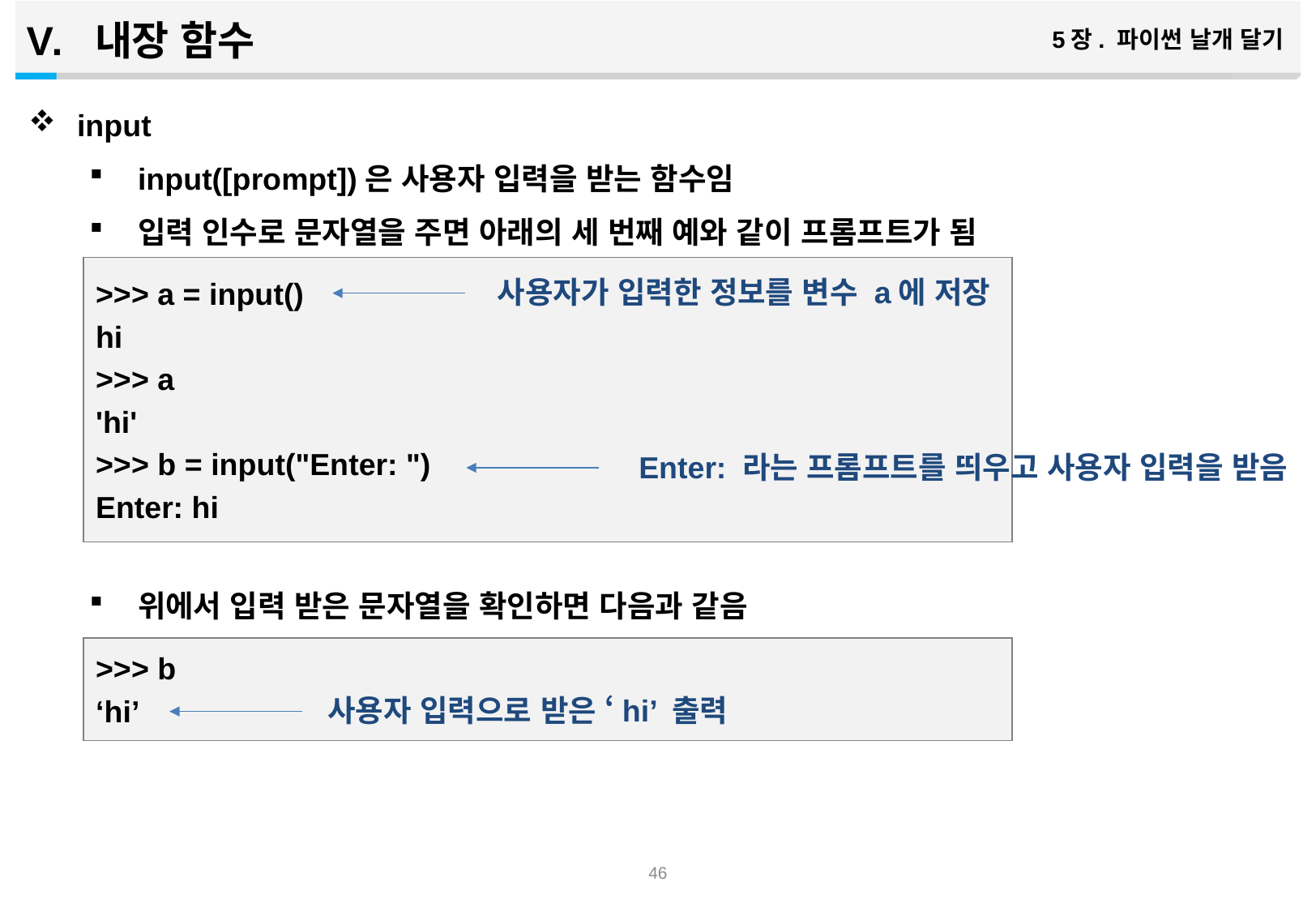

내장 함수
5장. 파이썬 날개 달기
input
input([prompt])은 사용자 입력을 받는 함수임
입력 인수로 문자열을 주면 아래의 세 번째 예와 같이 프롬프트가 됨

위에서 입력 받은 문자열을 확인하면 다음과 같음
>>> a = input()
hi
>>> a
'hi'
>>> b = input("Enter: ")
Enter: hi
사용자가 입력한 정보를 변수 a에 저장
Enter: 라는 프롬프트를 띄우고 사용자 입력을 받음
>>> b
‘hi’
사용자 입력으로 받은 ‘hi’ 출력
46